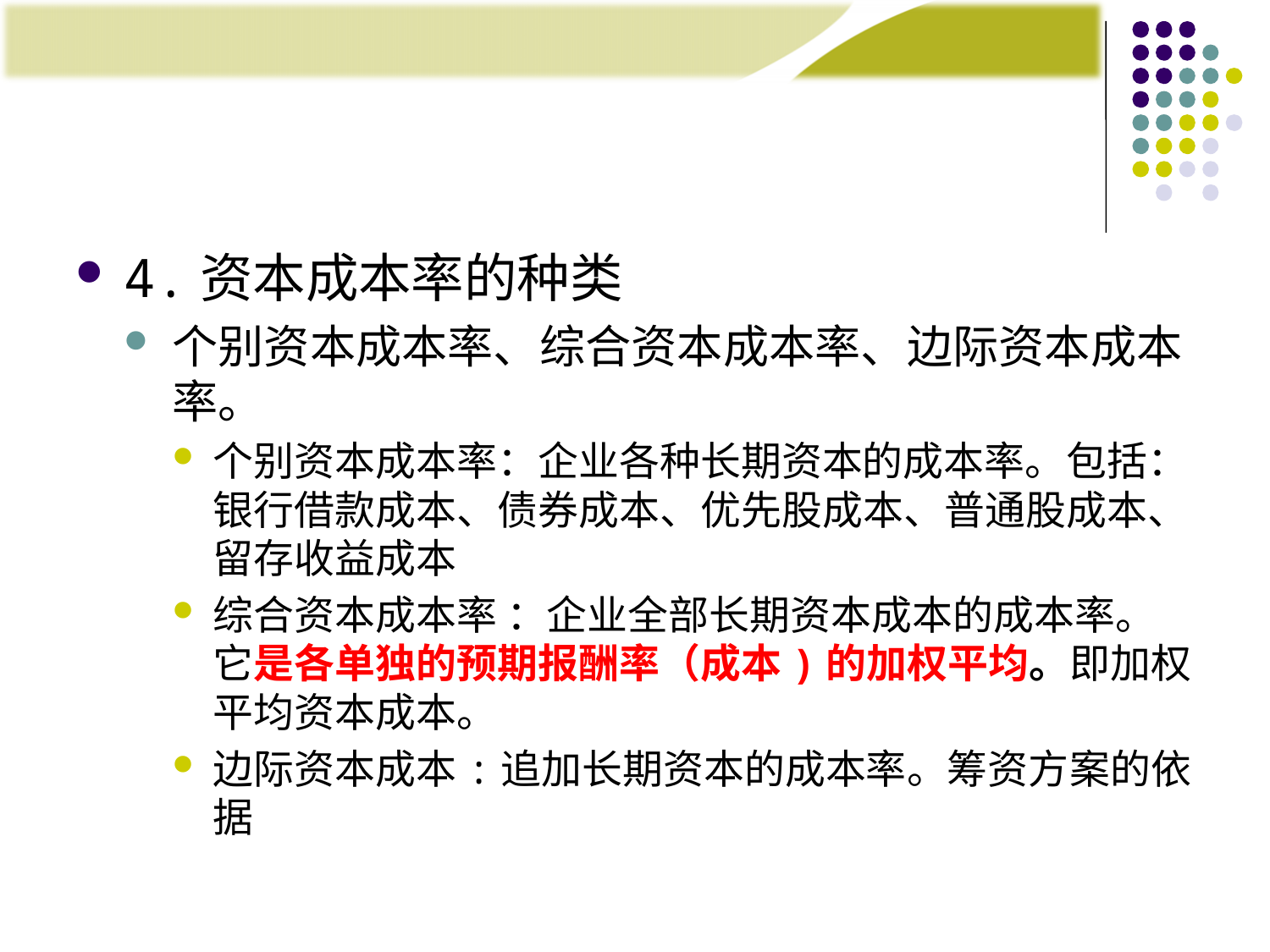

#
4.资本成本率的种类
个别资本成本率、综合资本成本率、边际资本成本率。
个别资本成本率：企业各种长期资本的成本率。包括：银行借款成本、债券成本、优先股成本、普通股成本、留存收益成本
综合资本成本率 ：企业全部长期资本成本的成本率。它是各单独的预期报酬率（成本)的加权平均。即加权平均资本成本。
边际资本成本:追加长期资本的成本率。筹资方案的依据